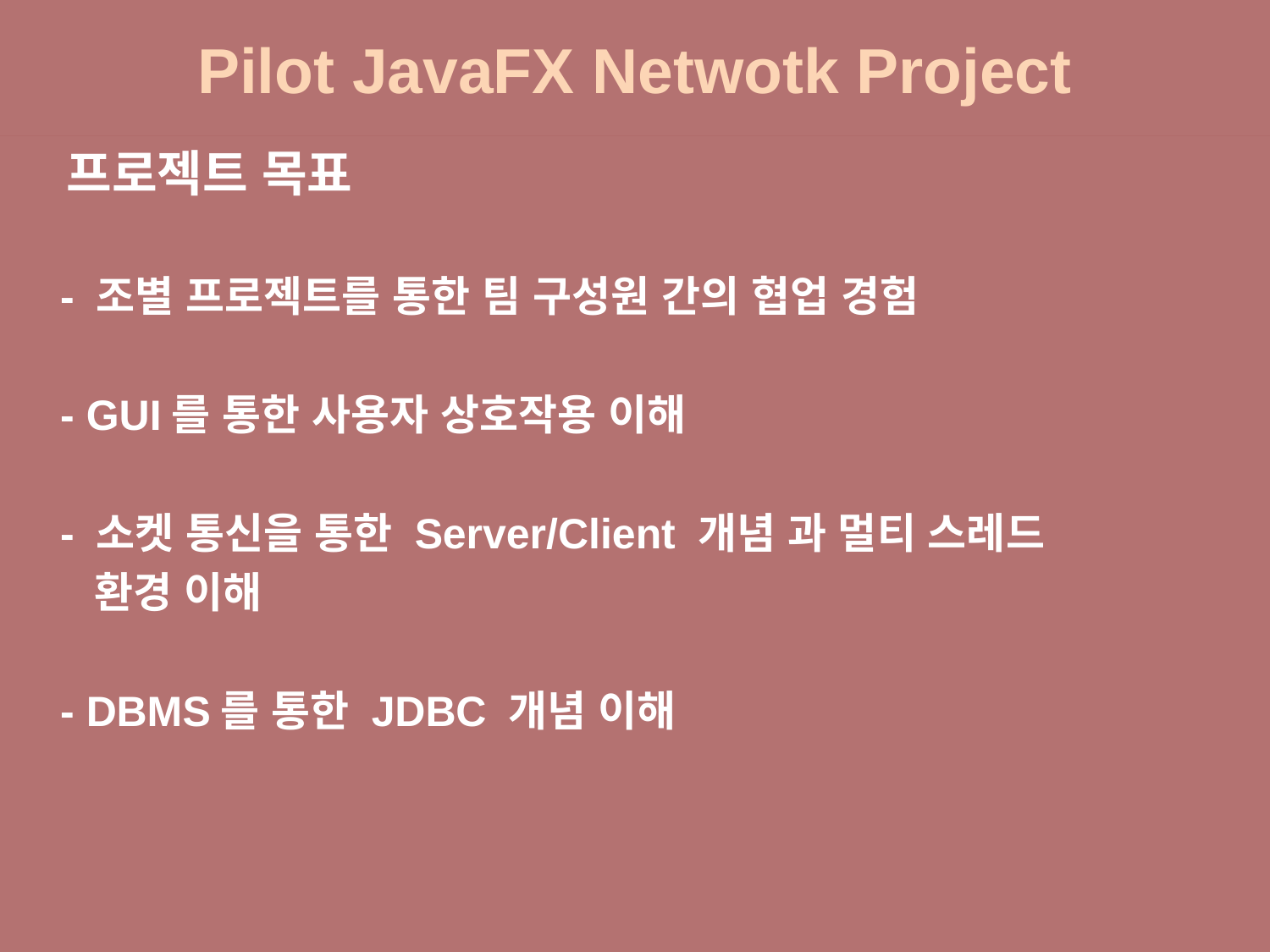

# Pilot JavaFX Netwotk Project
    프로젝트 목표

    - 조별 프로젝트를 통한 팀 구성원 간의 협업 경험

    - GUI를 통한 사용자 상호작용 이해

    - 소켓 통신을 통한 Server/Client 개념 과 멀티 스레드
      환경 이해

    - DBMS를 통한 JDBC 개념 이해